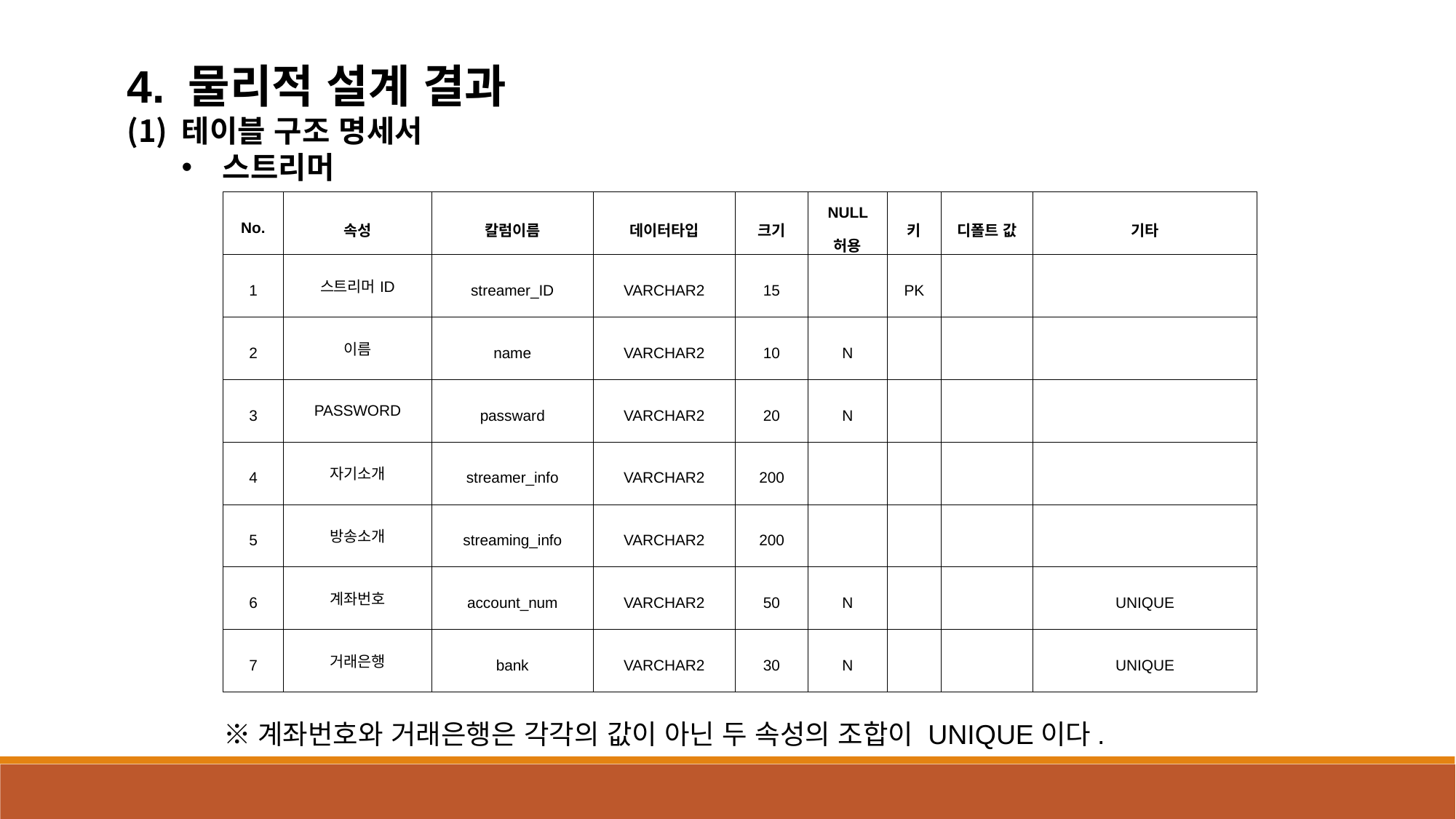

4. 물리적 설계 결과
테이블 구조 명세서
스트리머
| No. | 속성 | 칼럼이름 | 데이터타입 | 크기 | NULL 허용 | 키 | 디폴트 값 | 기타 |
| --- | --- | --- | --- | --- | --- | --- | --- | --- |
| 1 | 스트리머ID | streamer\_ID | VARCHAR2 | 15 |  | PK |  |  |
| 2 | 이름 | name | VARCHAR2 | 10 | N |  |  |  |
| 3 | PASSWORD | passward | VARCHAR2 | 20 | N |  |  |  |
| 4 | 자기소개 | streamer\_info | VARCHAR2 | 200 |  |  |  |  |
| 5 | 방송소개 | streaming\_info | VARCHAR2 | 200 |  |  |  |  |
| 6 | 계좌번호 | account\_num | VARCHAR2 | 50 | N |  |  | UNIQUE |
| 7 | 거래은행 | bank | VARCHAR2 | 30 | N |  |  | UNIQUE |

※계좌번호와 거래은행은 각각의 값이 아닌 두 속성의 조합이 UNIQUE이다.